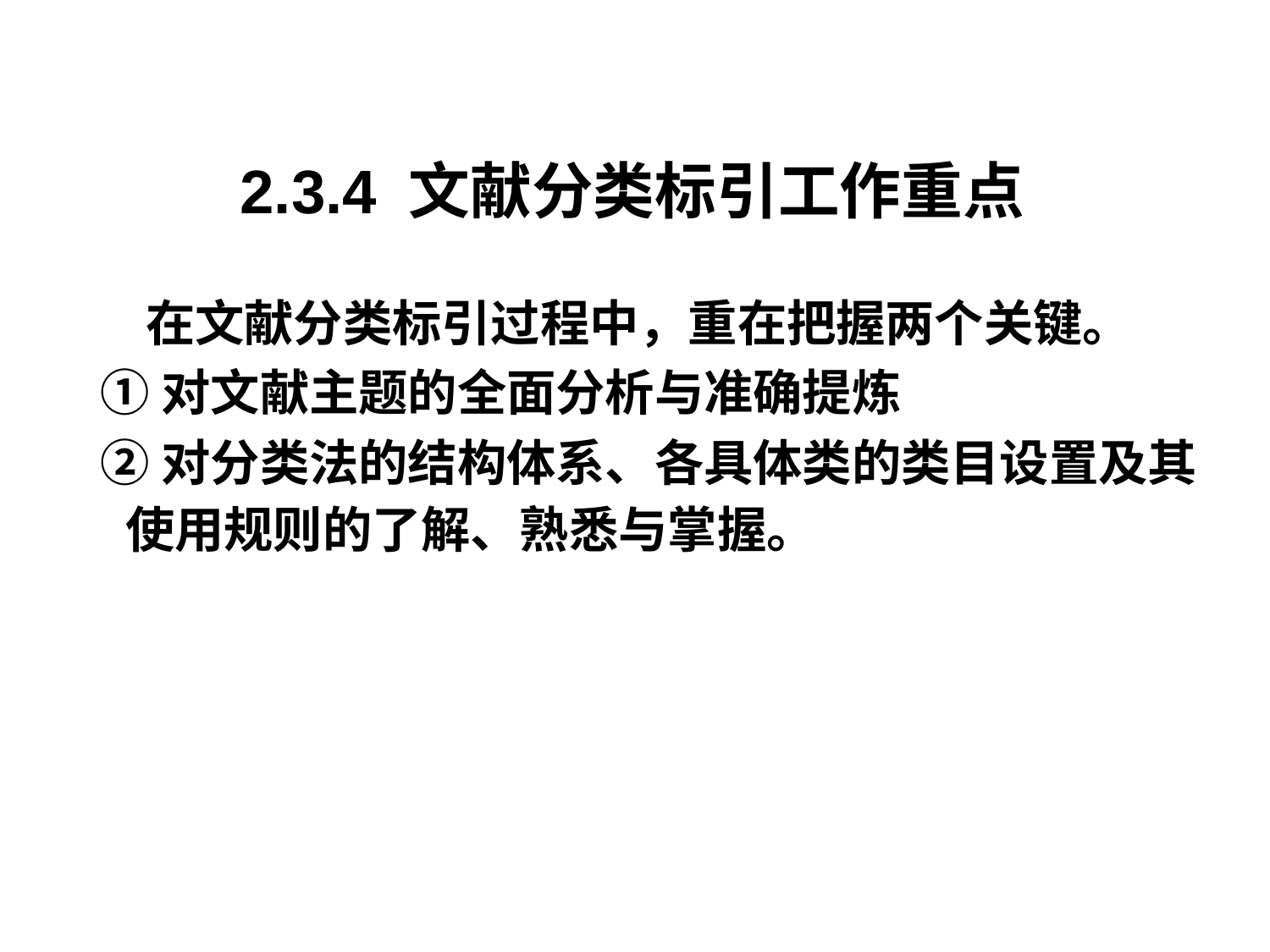

# 2.3.4 文献分类标引工作重点
     在文献分类标引过程中，重在把握两个关键。
  ①对文献主题的全面分析与准确提炼
  ②对分类法的结构体系、各具体类的类目设置及其使用规则的了解、熟悉与掌握。